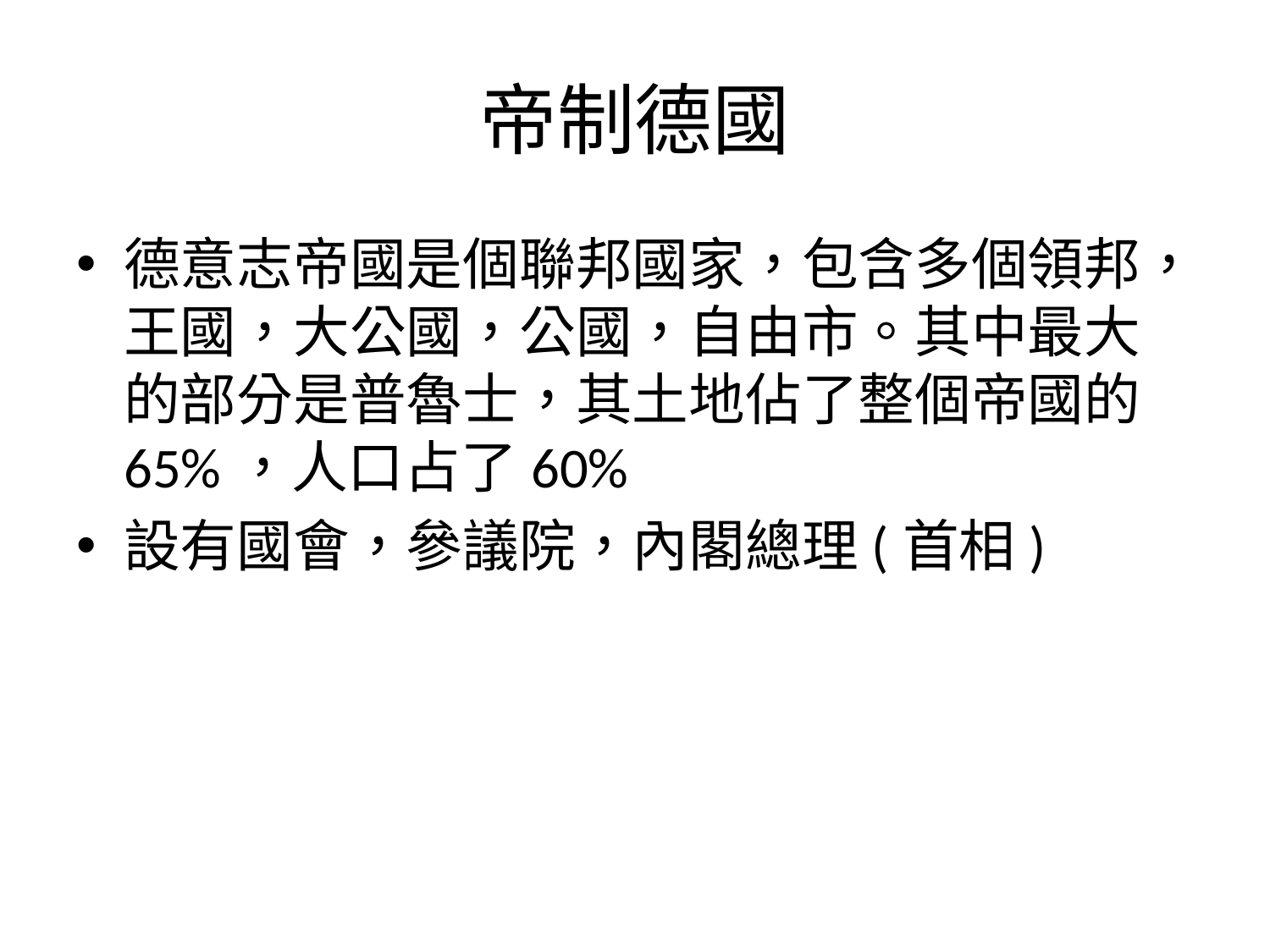

# 帝制德國
德意志帝國是個聯邦國家，包含多個領邦，王國，大公國，公國，自由市。其中最大的部分是普魯士，其土地佔了整個帝國的65%，人口占了60%
設有國會，參議院，內閣總理(首相)